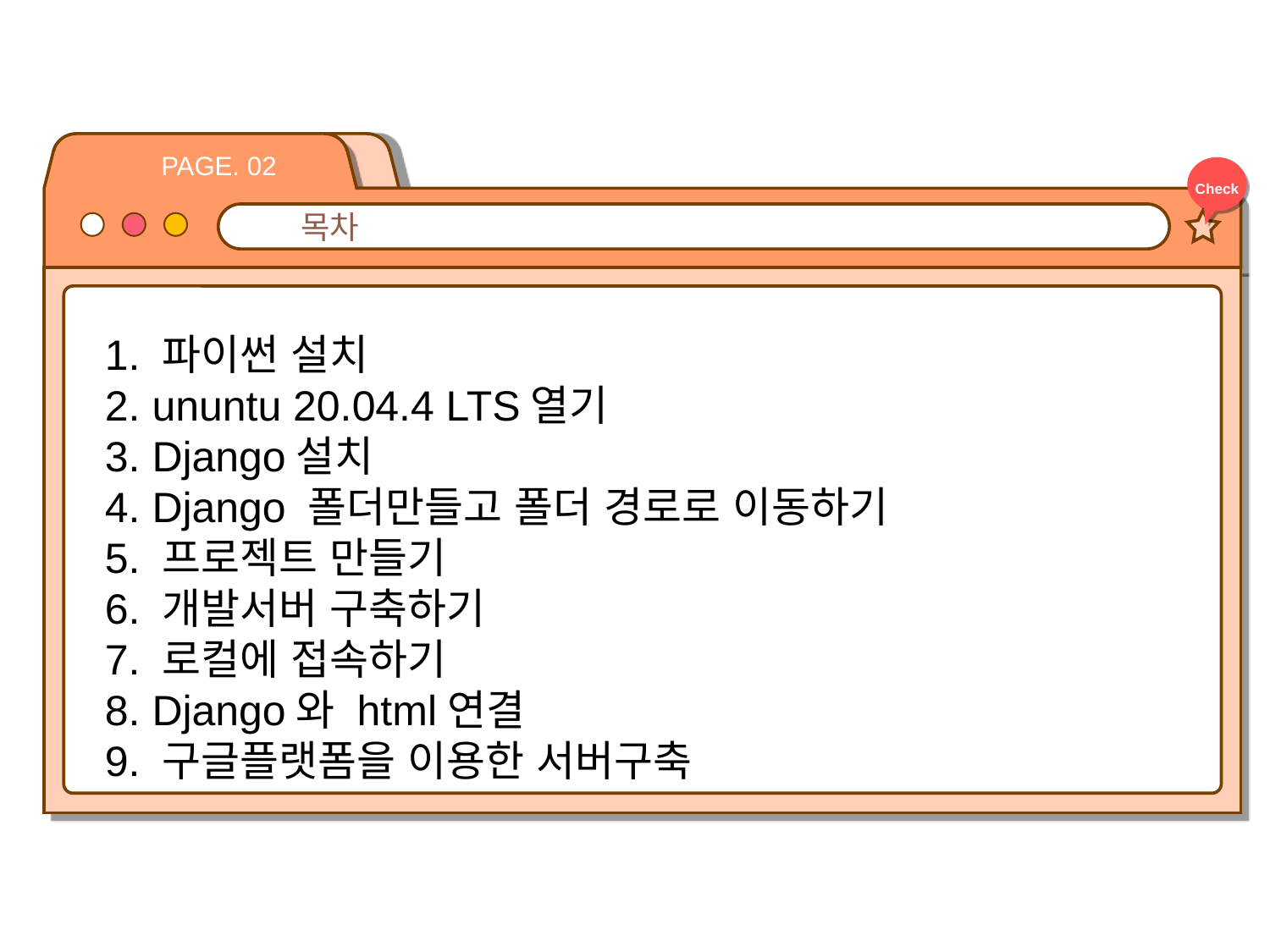

PAGE. 02
Check
목차

1. 파이썬 설치
2. ununtu 20.04.4 LTS열기
3. Django설치
4. Django 폴더만들고 폴더 경로로 이동하기
5. 프로젝트 만들기
6. 개발서버 구축하기
7. 로컬에 접속하기
8. Django와 html연결
9. 구글플랫폼을 이용한 서버구축